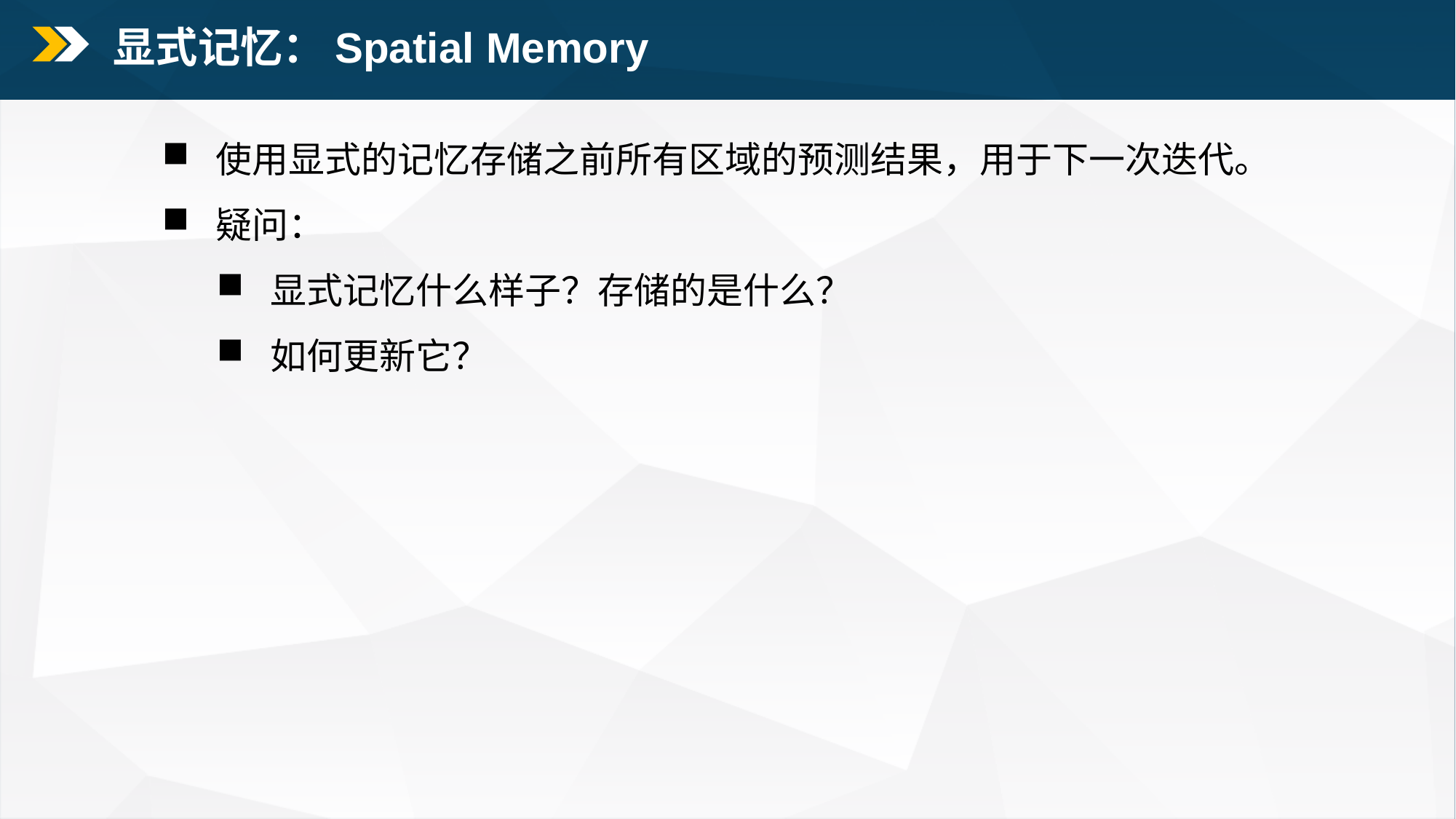

显式记忆：Spatial Memory
使用显式的记忆存储之前所有区域的预测结果，用于下一次迭代。
疑问：
显式记忆什么样子？存储的是什么？
如何更新它？